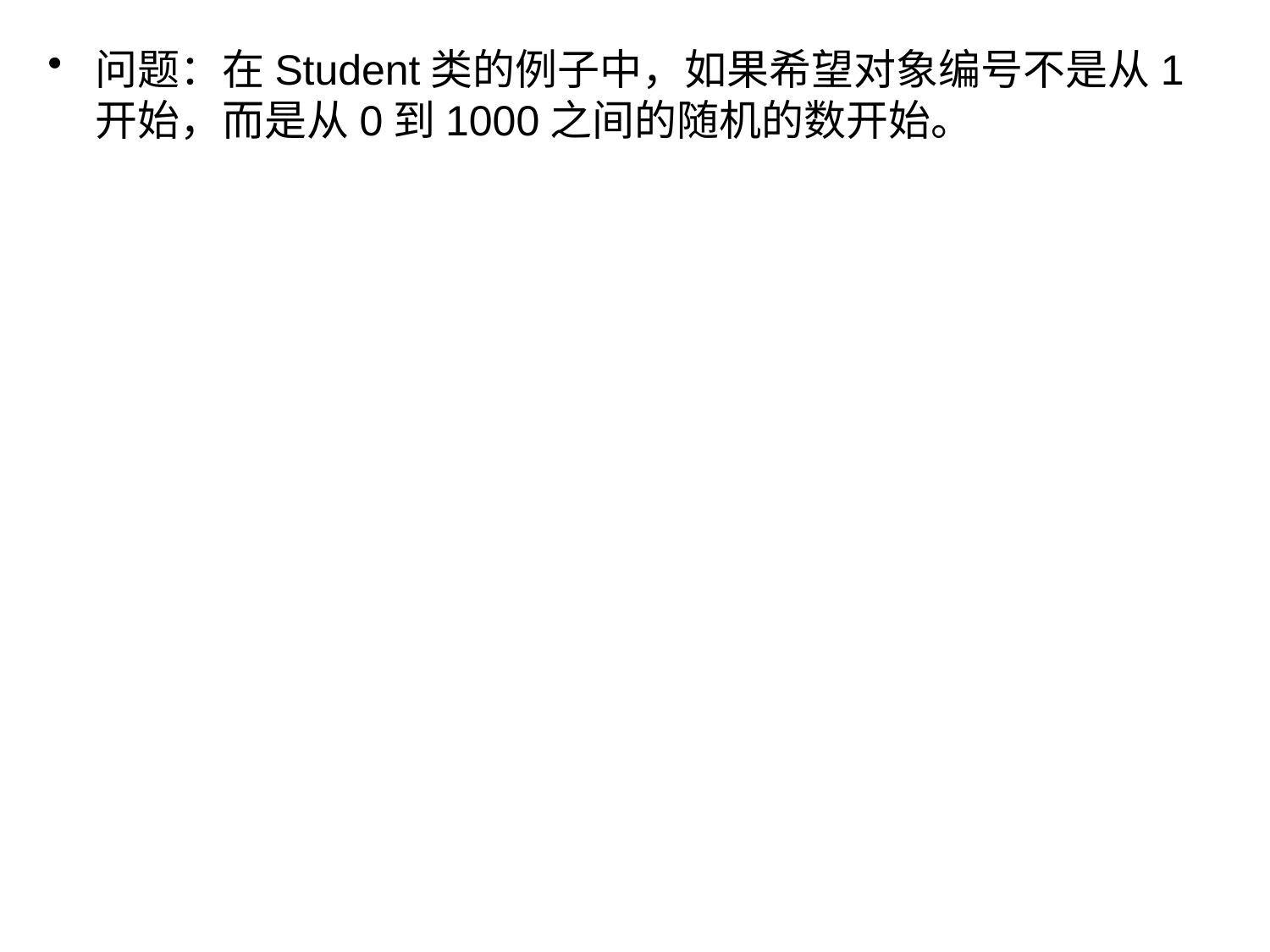

问题：在Student类的例子中，如果希望对象编号不是从1开始，而是从0到1000之间的随机的数开始。